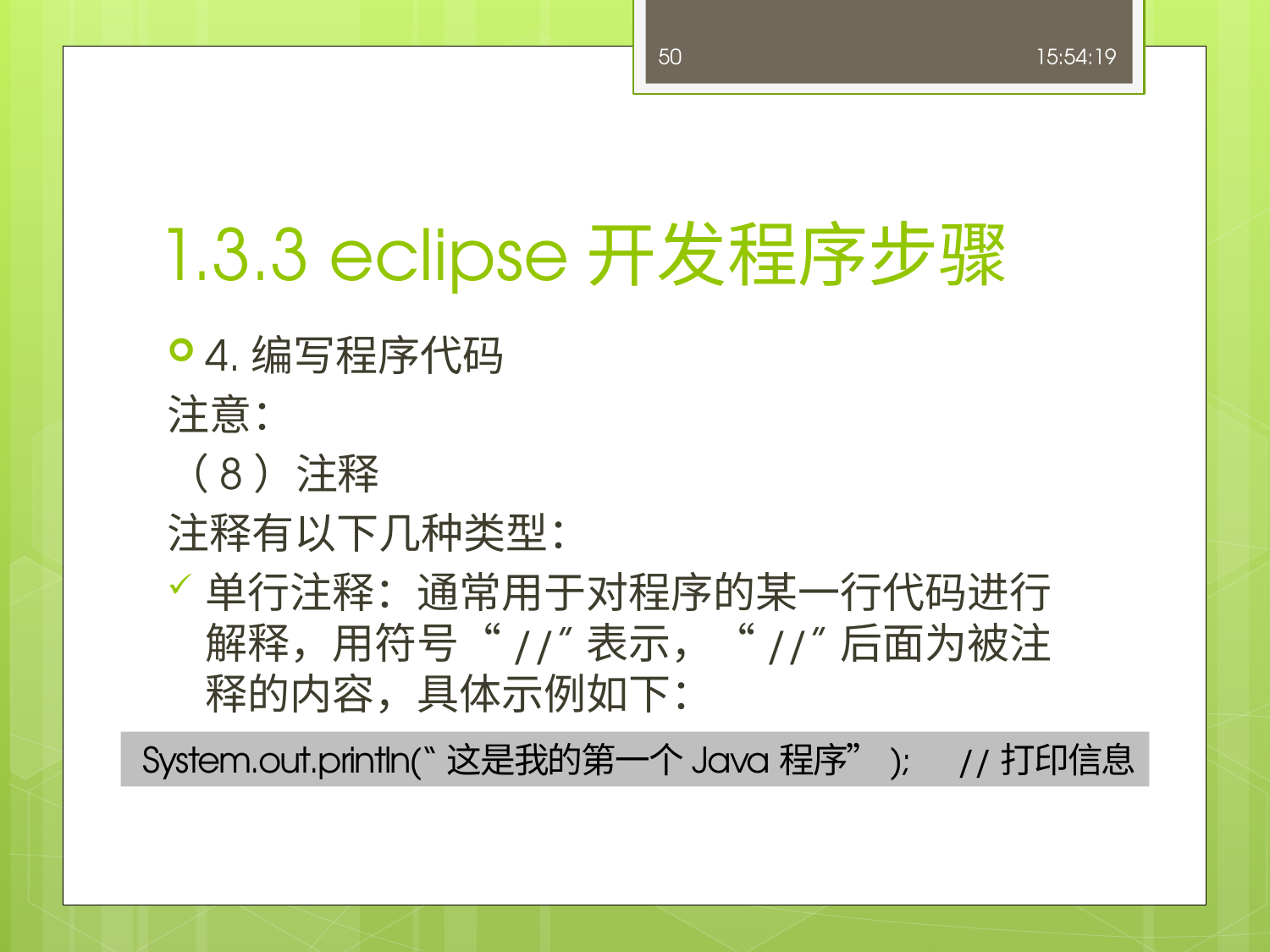

50
15:54:19
# 1.3.3 eclipse开发程序步骤
4.编写程序代码
注意：
（8）注释
注释有以下几种类型：
单行注释：通常用于对程序的某一行代码进行解释，用符号“//”表示，“//”后面为被注释的内容，具体示例如下：

 System.out.println(“这是我的第一个Java程序”);      //打印信息